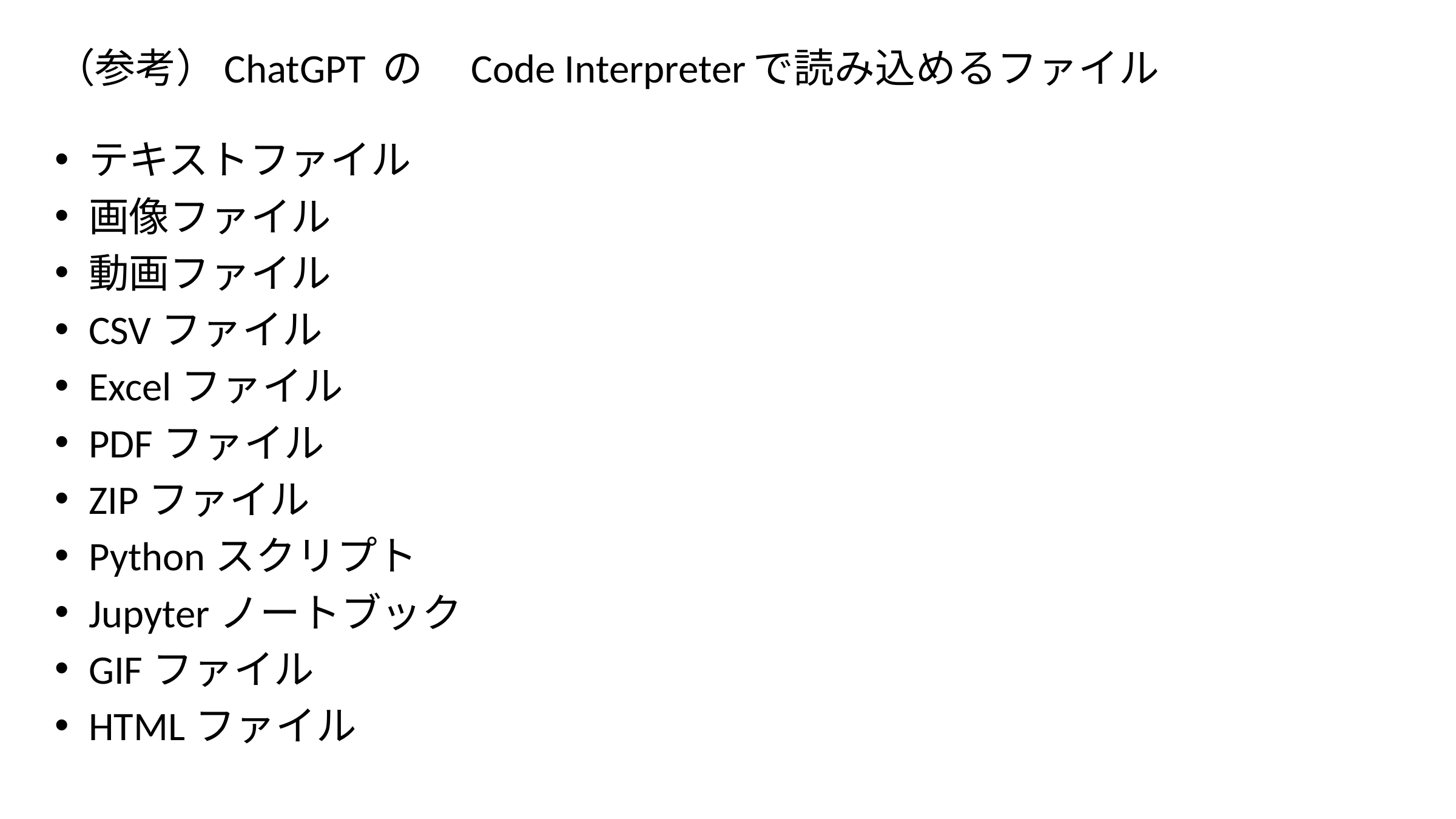

# （参考）ChatGPT の　Code Interpreterで読み込めるファイル
テキストファイル
画像ファイル
動画ファイル
CSVファイル
Excelファイル
PDFファイル
ZIPファイル
Pythonスクリプト
Jupyterノートブック
GIFファイル
HTMLファイル